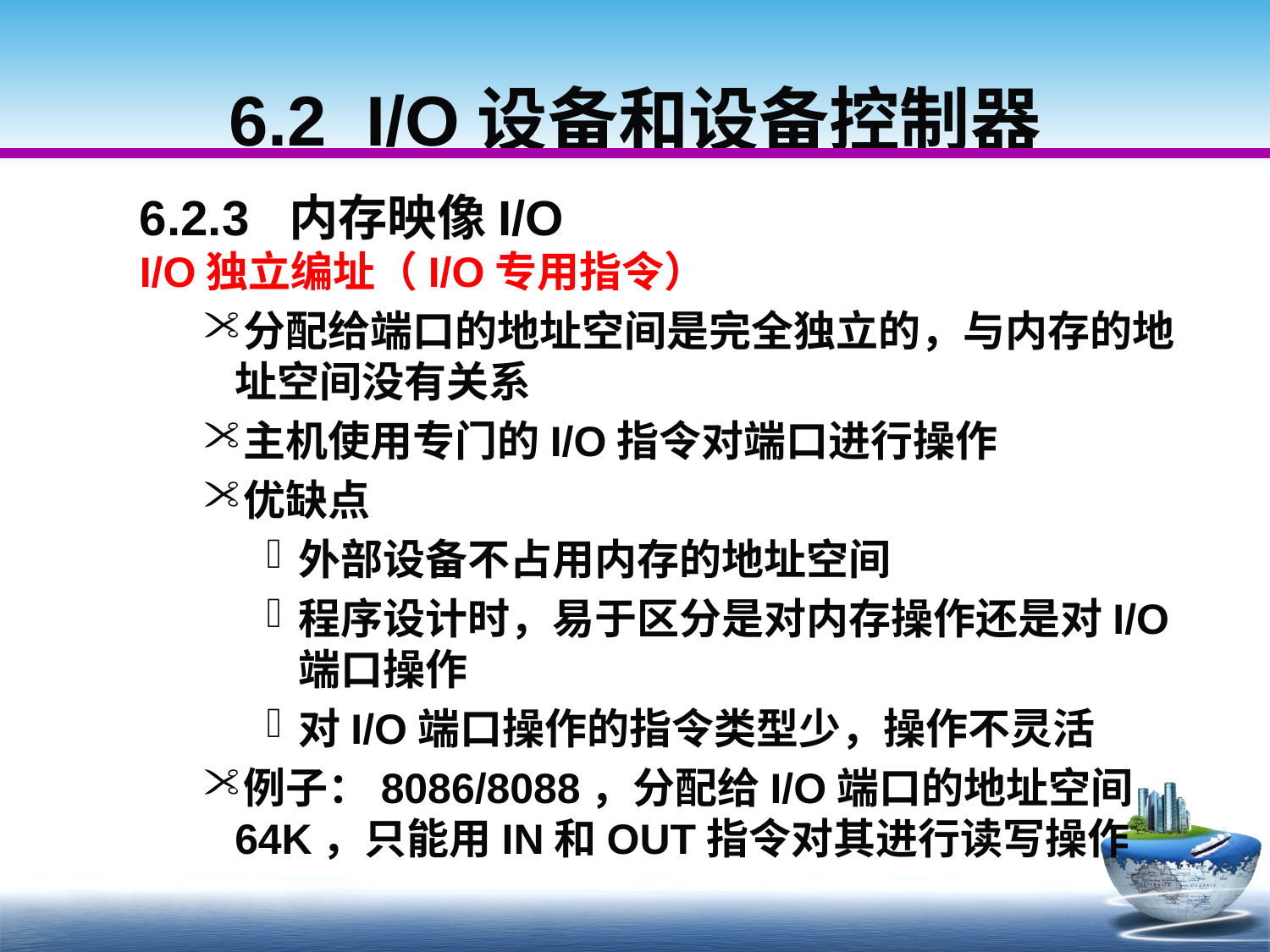

# 6.2  I/O设备和设备控制器
6.2.3  内存映像I/O
I/O独立编址（I/O专用指令）
分配给端口的地址空间是完全独立的，与内存的地址空间没有关系
主机使用专门的I/O指令对端口进行操作
优缺点
外部设备不占用内存的地址空间
程序设计时，易于区分是对内存操作还是对I/O端口操作
对I/O端口操作的指令类型少，操作不灵活
例子：8086/8088，分配给I/O端口的地址空间64K，只能用IN和OUT指令对其进行读写操作